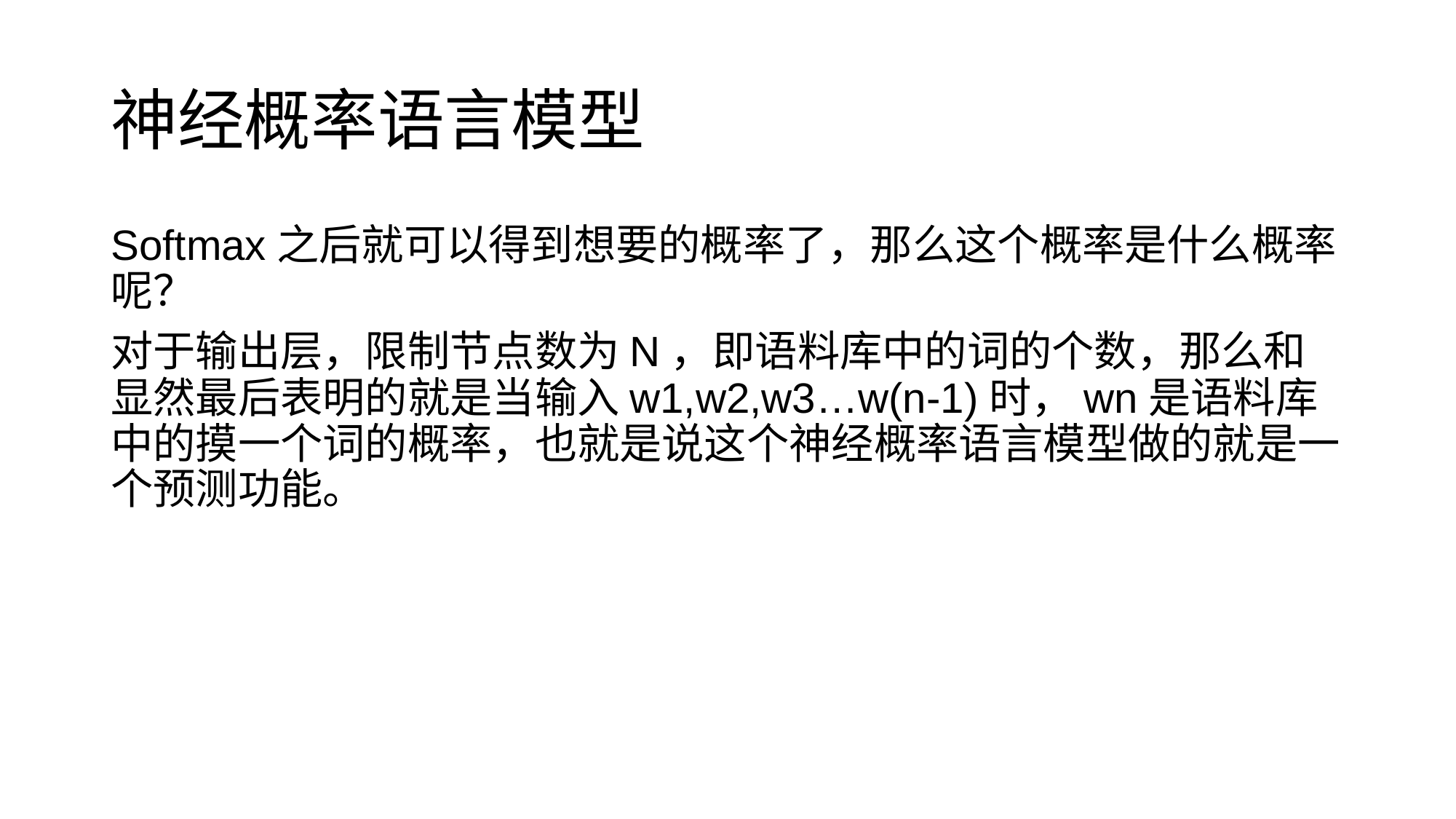

# 神经概率语言模型
Softmax之后就可以得到想要的概率了，那么这个概率是什么概率呢？
对于输出层，限制节点数为N，即语料库中的词的个数，那么和显然最后表明的就是当输入w1,w2,w3…w(n-1)时，wn是语料库中的摸一个词的概率，也就是说这个神经概率语言模型做的就是一个预测功能。